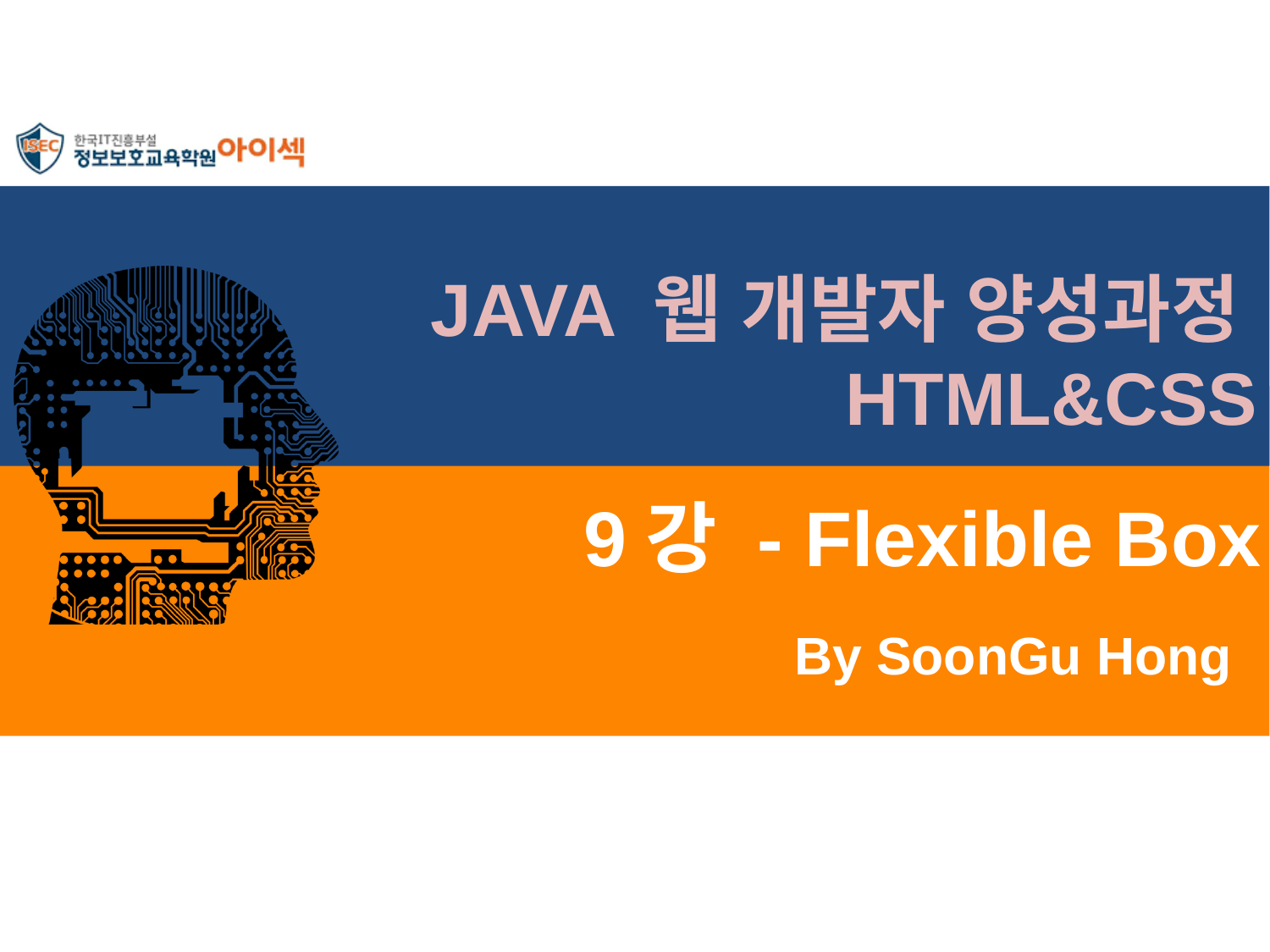

JAVA 웹 개발자 양성과정HTML&CSS
# 9강 - Flexible Box
By SoonGu Hong